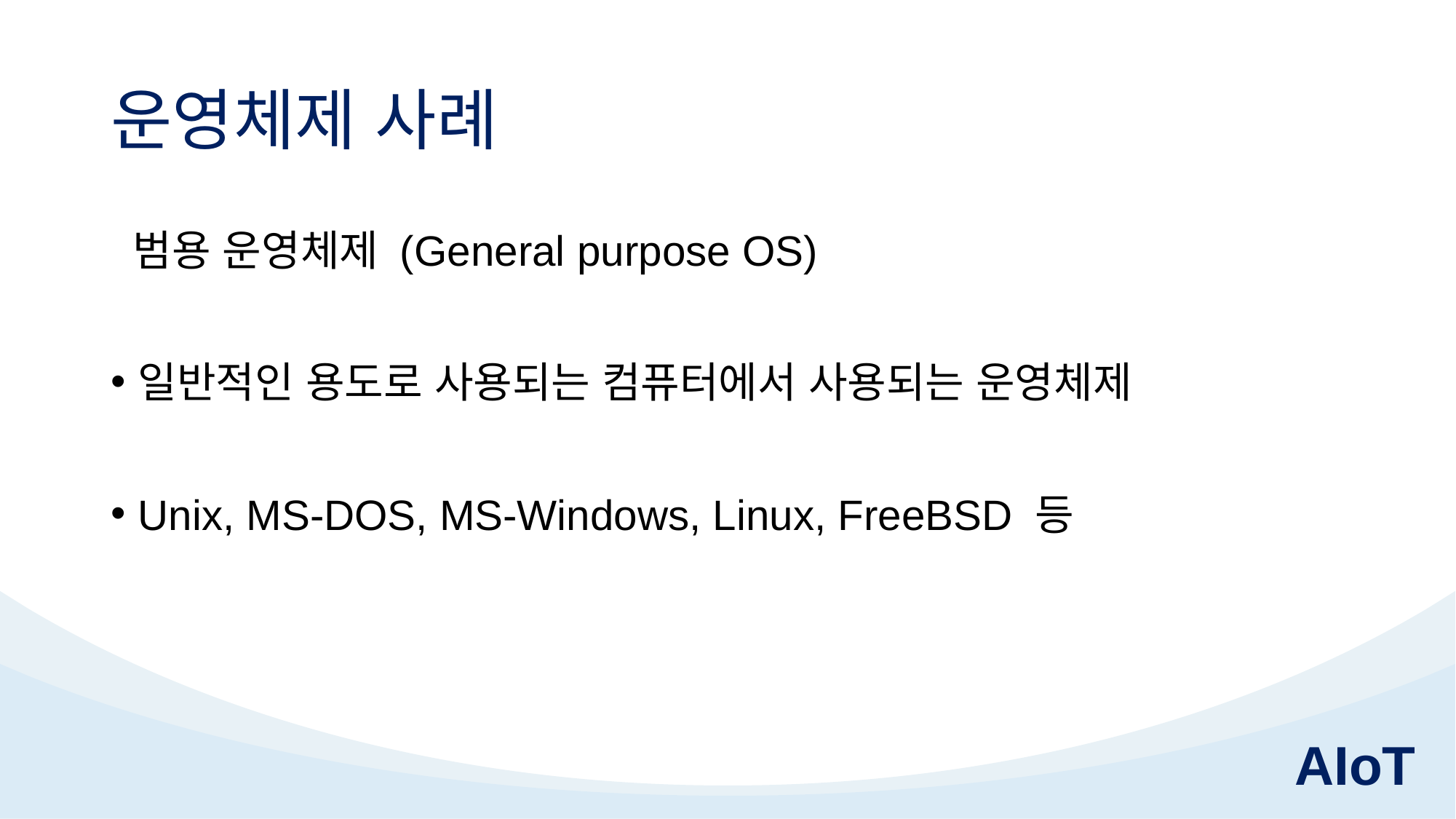

# 운영체제 사례
 범용 운영체제 (General purpose OS)

일반적인 용도로 사용되는 컴퓨터에서 사용되는 운영체제

Unix, MS-DOS, MS-Windows, Linux, FreeBSD 등